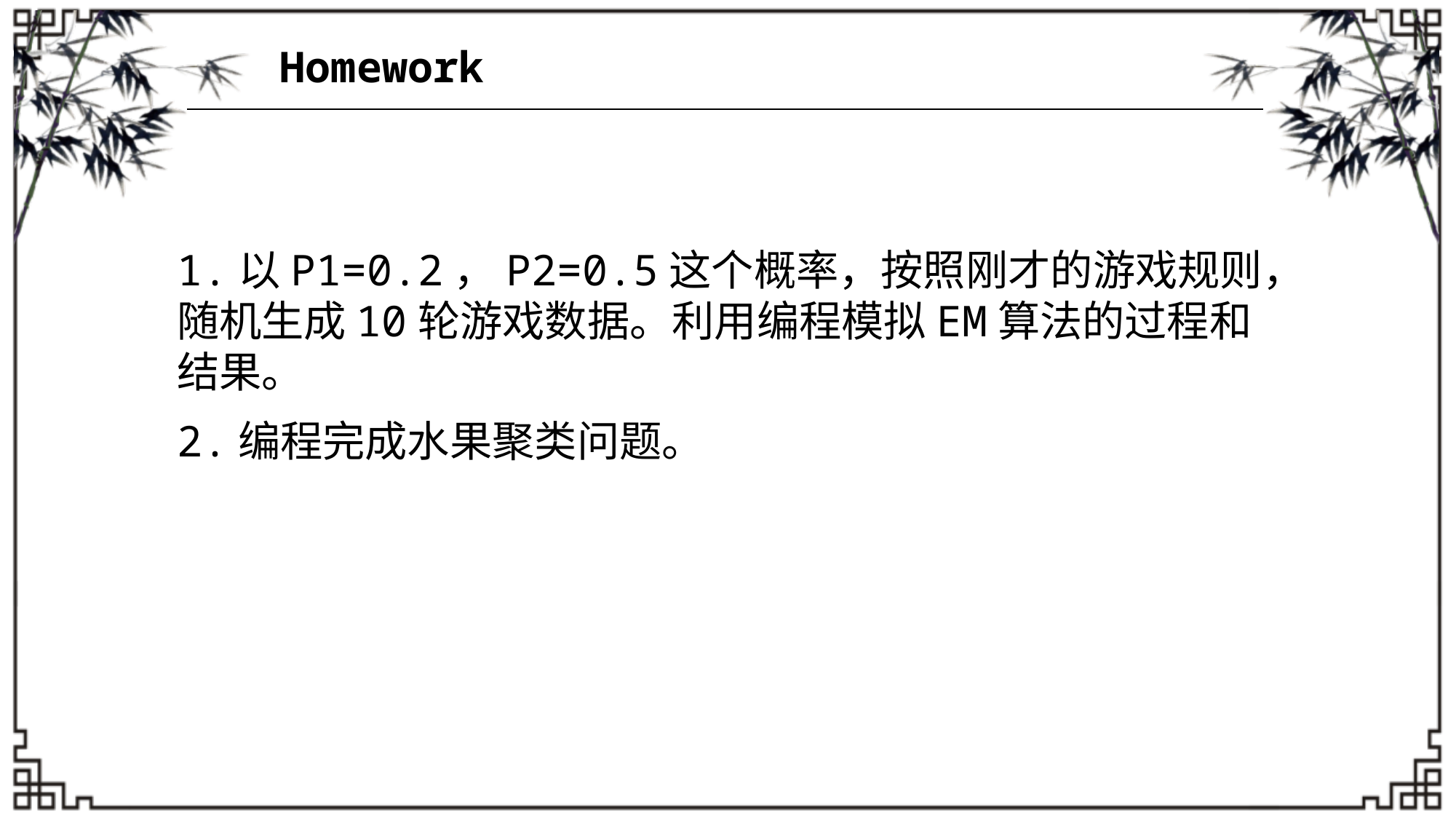

Homework
1.以P1=0.2，P2=0.5这个概率，按照刚才的游戏规则，随机生成10轮游戏数据。利用编程模拟EM算法的过程和结果。
2.编程完成水果聚类问题。